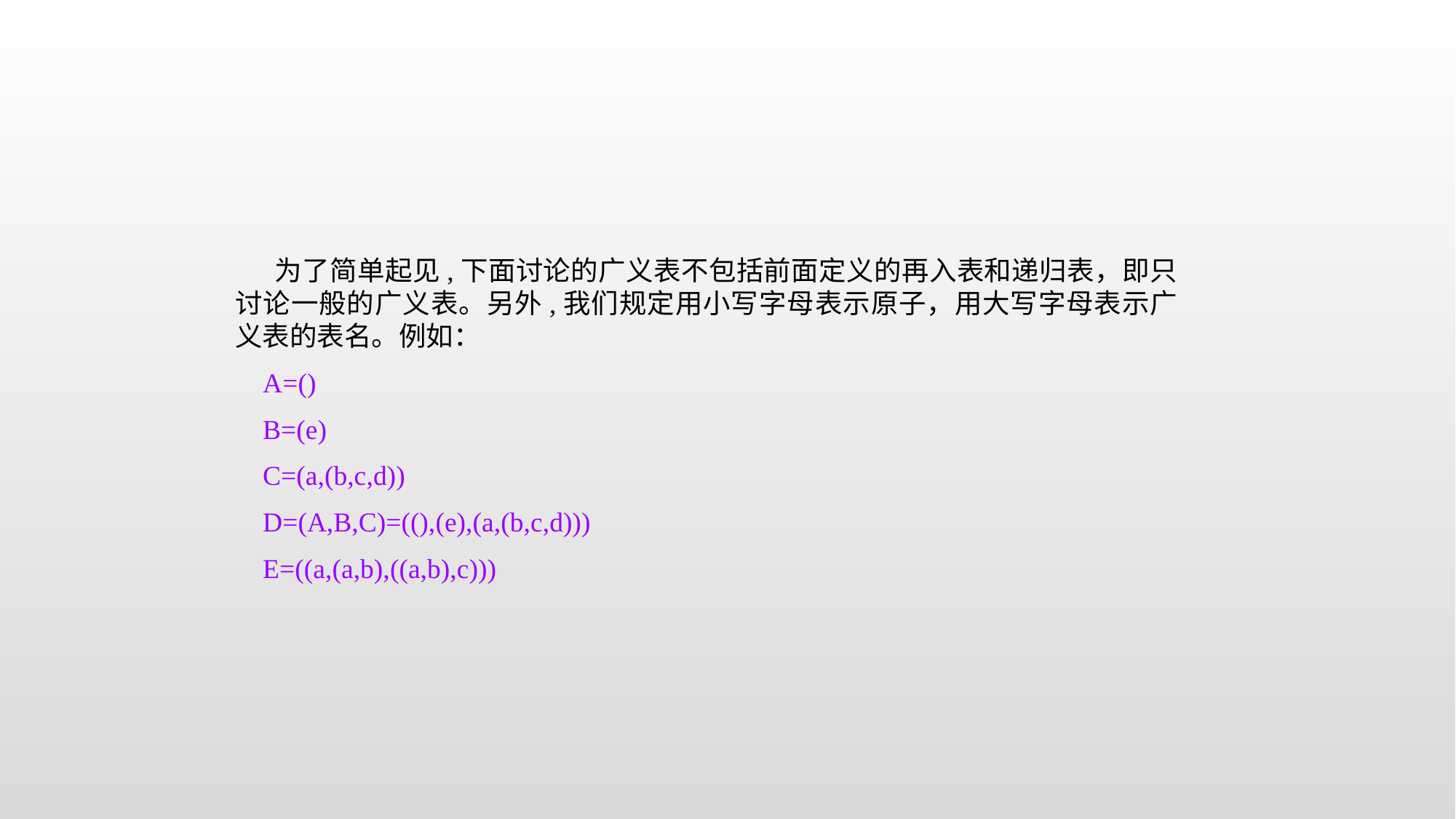

为了简单起见,下面讨论的广义表不包括前面定义的再入表和递归表，即只讨论一般的广义表。另外,我们规定用小写字母表示原子，用大写字母表示广义表的表名。例如：
    A=()
    B=(e)
    C=(a,(b,c,d))
    D=(A,B,C)=((),(e),(a,(b,c,d)))
    E=((a,(a,b),((a,b),c)))